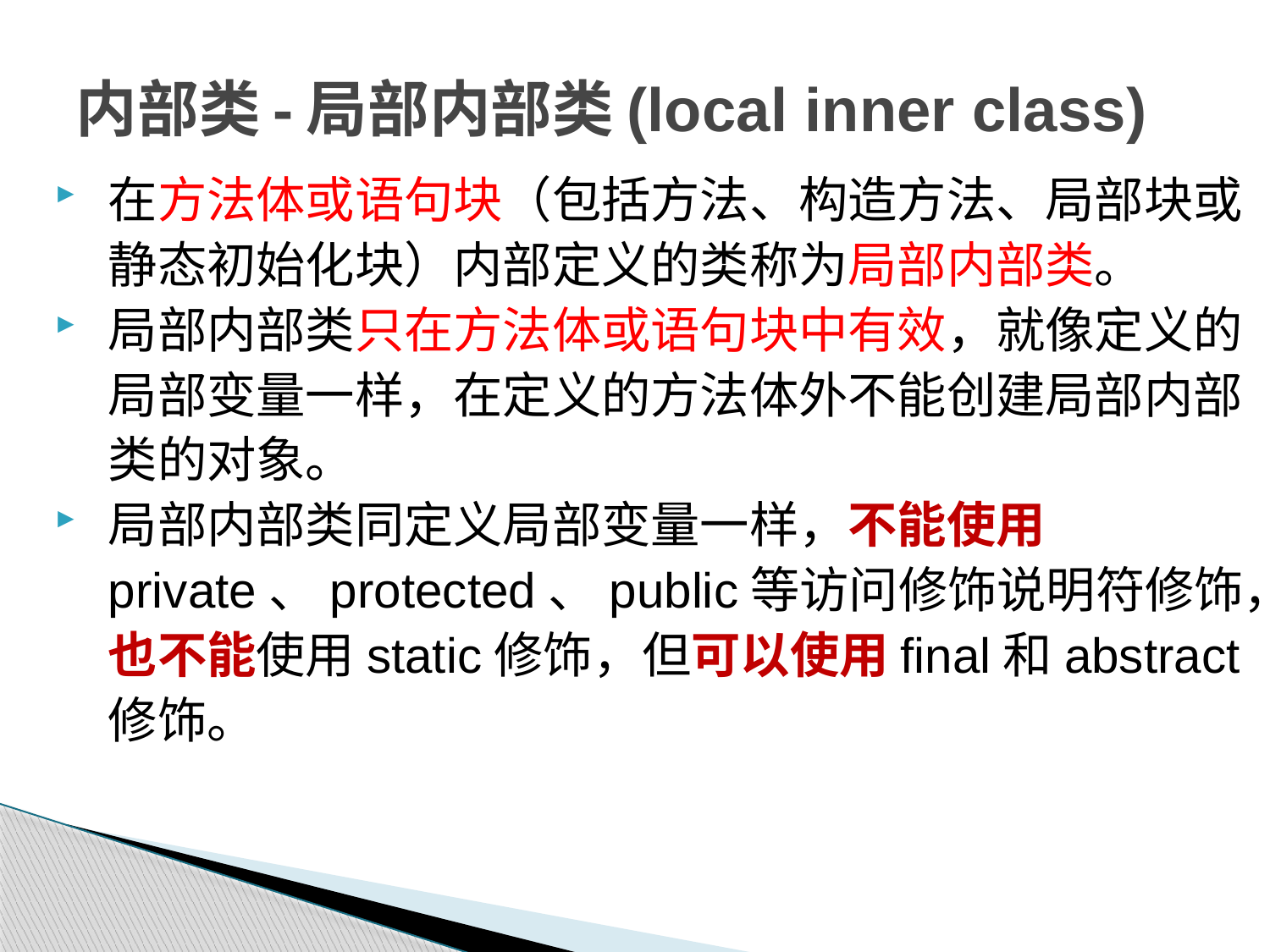

# 内部类-局部内部类(local inner class)
在方法体或语句块（包括方法、构造方法、局部块或静态初始化块）内部定义的类称为局部内部类。
局部内部类只在方法体或语句块中有效，就像定义的局部变量一样，在定义的方法体外不能创建局部内部类的对象。
局部内部类同定义局部变量一样，不能使用private、protected、public等访问修饰说明符修饰，也不能使用static修饰，但可以使用final和abstract修饰。